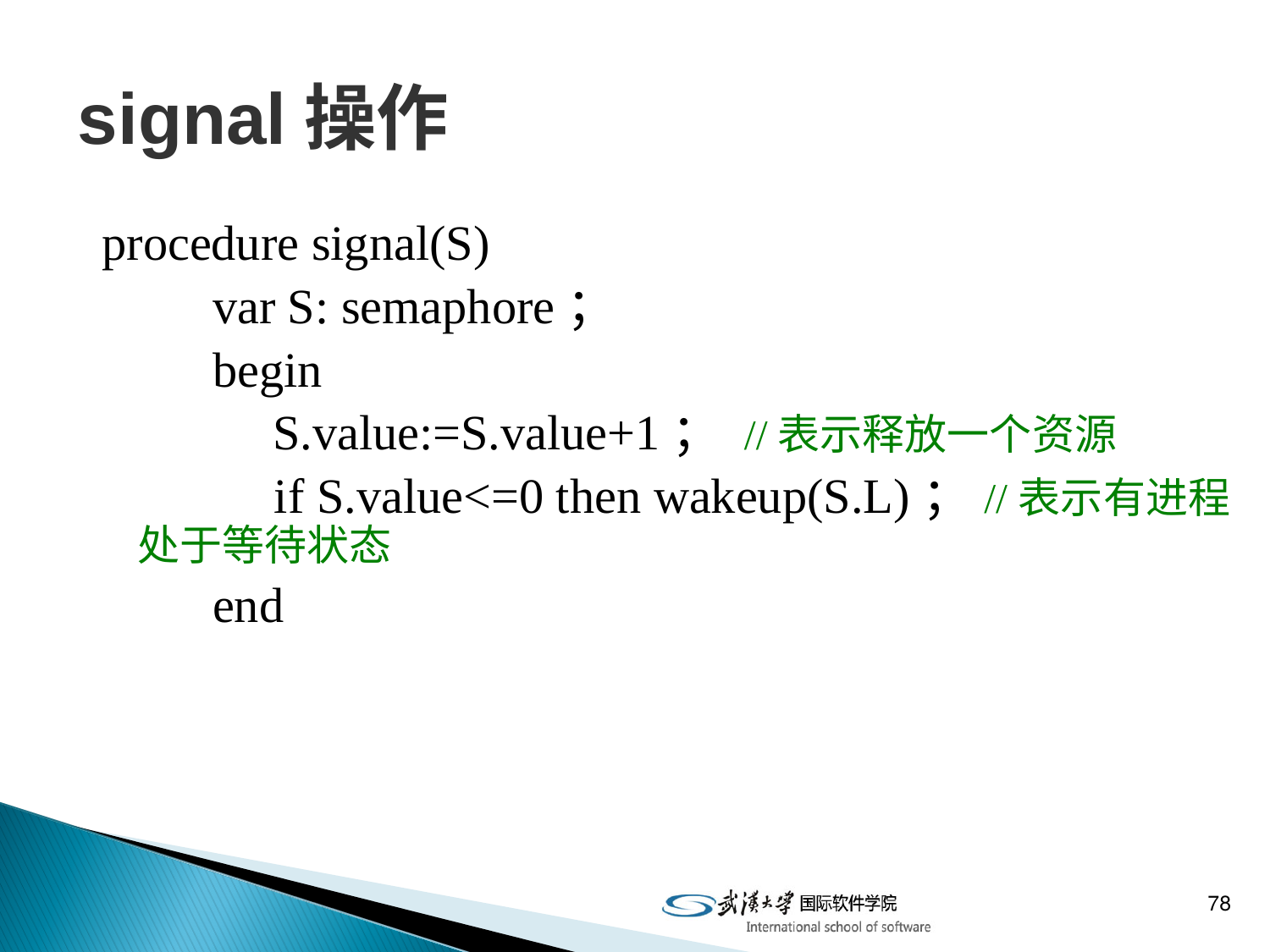

# signal操作
procedure signal(S)
　　var S: semaphore；
　　begin
　　　 S.value:=S.value+1； //表示释放一个资源
　　　 if S.value<=0 then wakeup(S.L)；//表示有进程处于等待状态
　　end